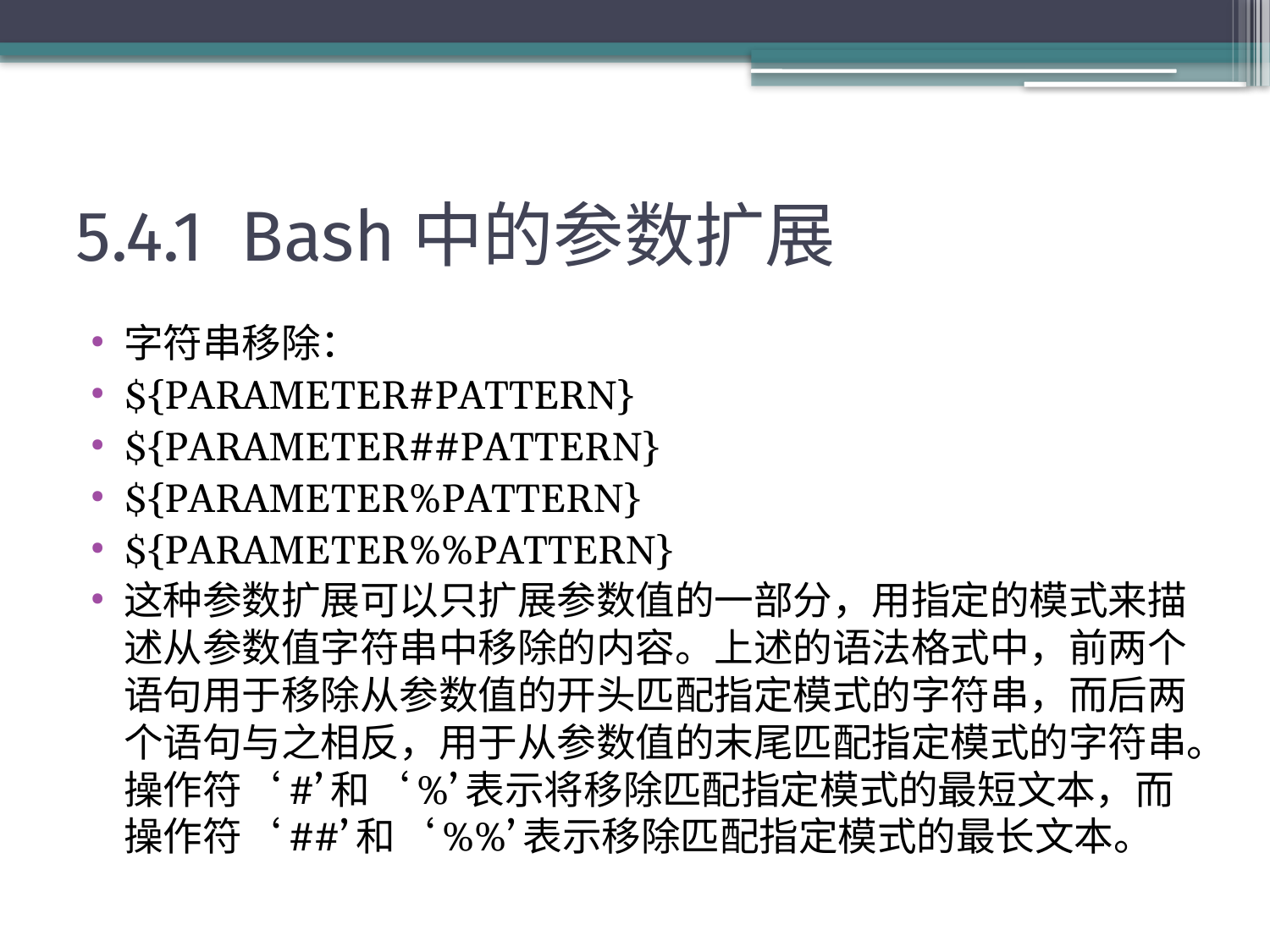

# 5.4.1  Bash中的参数扩展
字符串移除：
${PARAMETER#PATTERN}
${PARAMETER##PATTERN}
${PARAMETER%PATTERN}
${PARAMETER%%PATTERN}
这种参数扩展可以只扩展参数值的一部分，用指定的模式来描述从参数值字符串中移除的内容。上述的语法格式中，前两个语句用于移除从参数值的开头匹配指定模式的字符串，而后两个语句与之相反，用于从参数值的末尾匹配指定模式的字符串。操作符‘#’和‘%’表示将移除匹配指定模式的最短文本，而操作符‘##’和‘%%’表示移除匹配指定模式的最长文本。